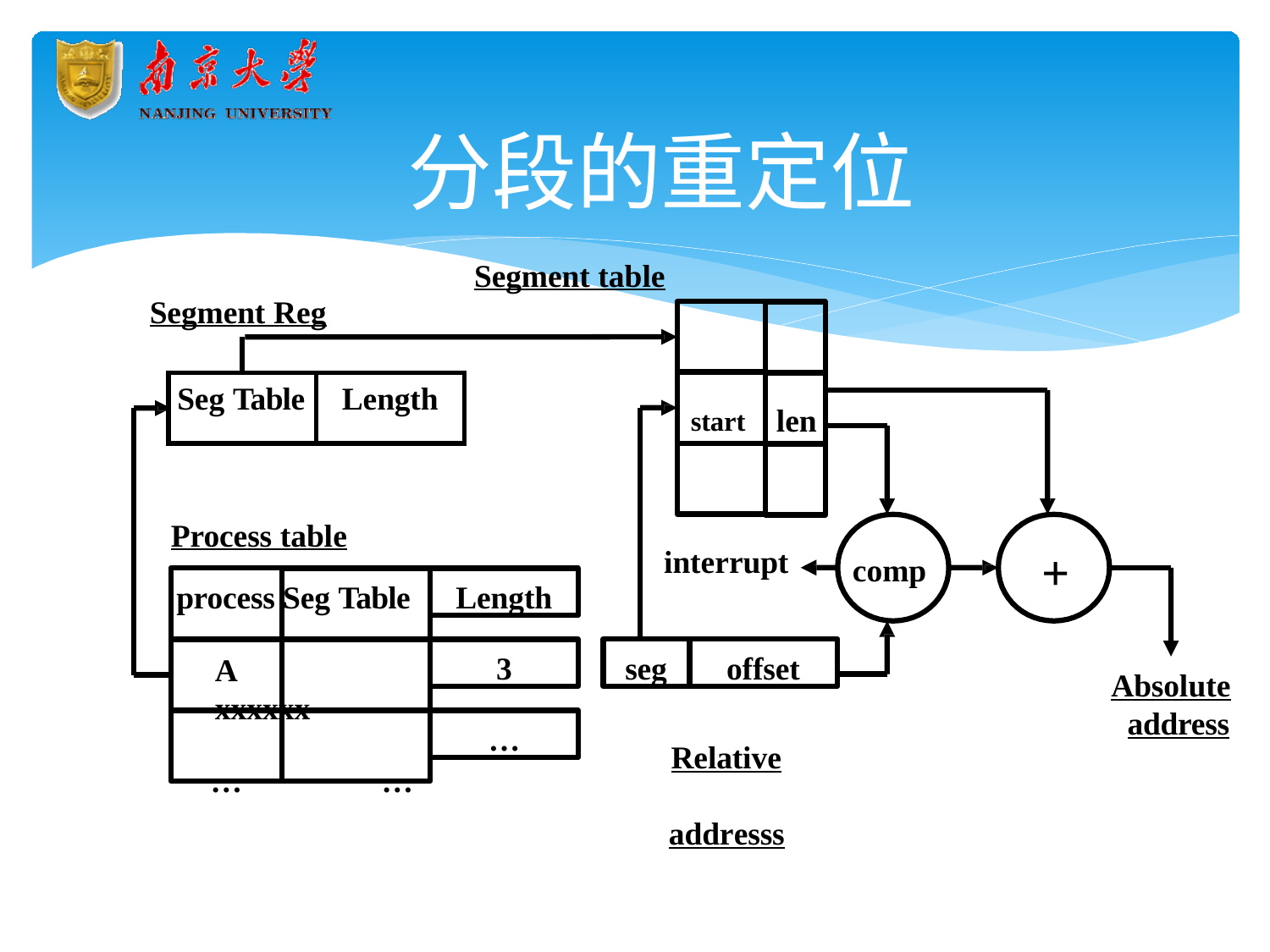

# 分段的重定位
Segment table
Segment Reg

start	len

|  |  |  |
| --- | --- | --- |
| Seg Table |  | Length |

Process table
process Seg Table

A	xxxxxx

…	…

+
interrupt
comp

Length

seg
offset
3

Absolute  address

…

Relative  addresss